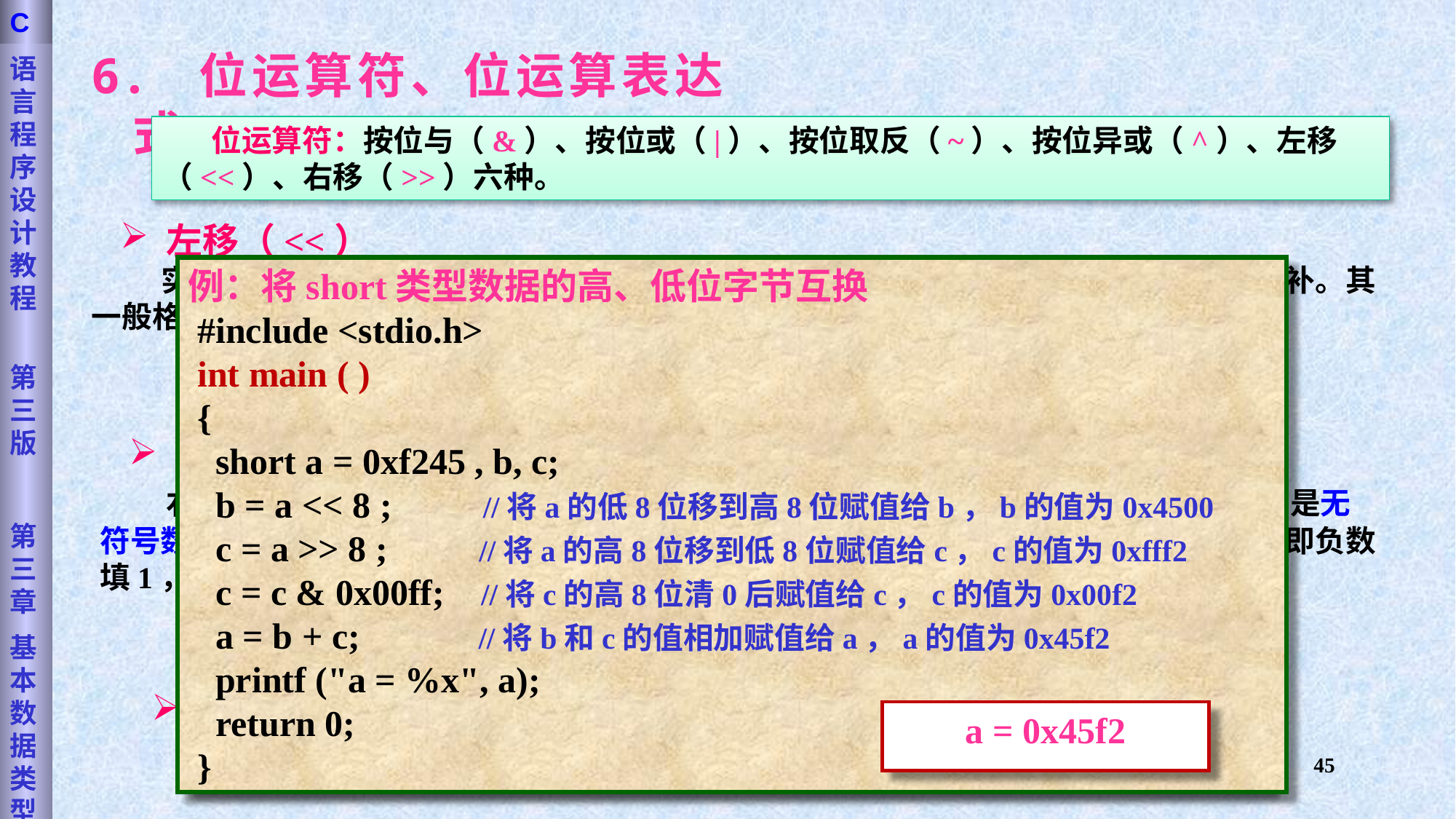

语言程序设计教程
第三版

第三章
基本数据类型
C
6. 位运算符、位运算表达式
      位运算符：按位与（&）、按位或（|）、按位取反（~）、按位异或（^）、左移（<<）、右移（>>）六种。
 左移（<<）
         实现将某变量所对应的二进制数往左移位，溢出的最高位被丢掉，空出的低位用零填补。其一般格式为：
例：将short类型数据的高、低位字节互换
 #include <stdio.h>
 int main ( )
 {
   short a = 0xf245 , b, c;
   b = a << 8 ;          //将a的低8位移到高8位赋值给b，b的值为0x4500
   c = a >> 8 ;          //将a的高8位移到低8位赋值给c，c的值为0xfff2
   c = c & 0x00ff;    //将c的高8位清0后赋值给c，c的值为0x00f2
   a = b + c;             //将b和c的值相加赋值给a，a的值为0x45f2
   printf ("a = %x", a);
   return 0;
 }
返回整型值的表达式 <<  返回整型值的表达式
例：int a = 3;
       a << 2：  将a所对应的二进制数左移2位，该表达式的值为12。
       2 << a：  将2所对应的二进制数左移3位, 该表达式的值为16。
 右移（>>）
       右移运算实现将某变量所对应的二进制数往右移位，溢出的最低位被丢掉，如果变量是无符号数，空出的高位用零填补，如果变量是有符号数，空出的高位用原来的符号位填补（即负数填1，正数填0）。其一般格式为：
返回整型值的表达式 >>  返回整型值的表达式
  位运算之间的优先级
     ~   →     <<、>>     →    &   →    ^     →     |
例：int a = 8;
        a >> 2：将a所对应的二进制数右移两位，该表达式的值为2。
a = 0x45f2
45